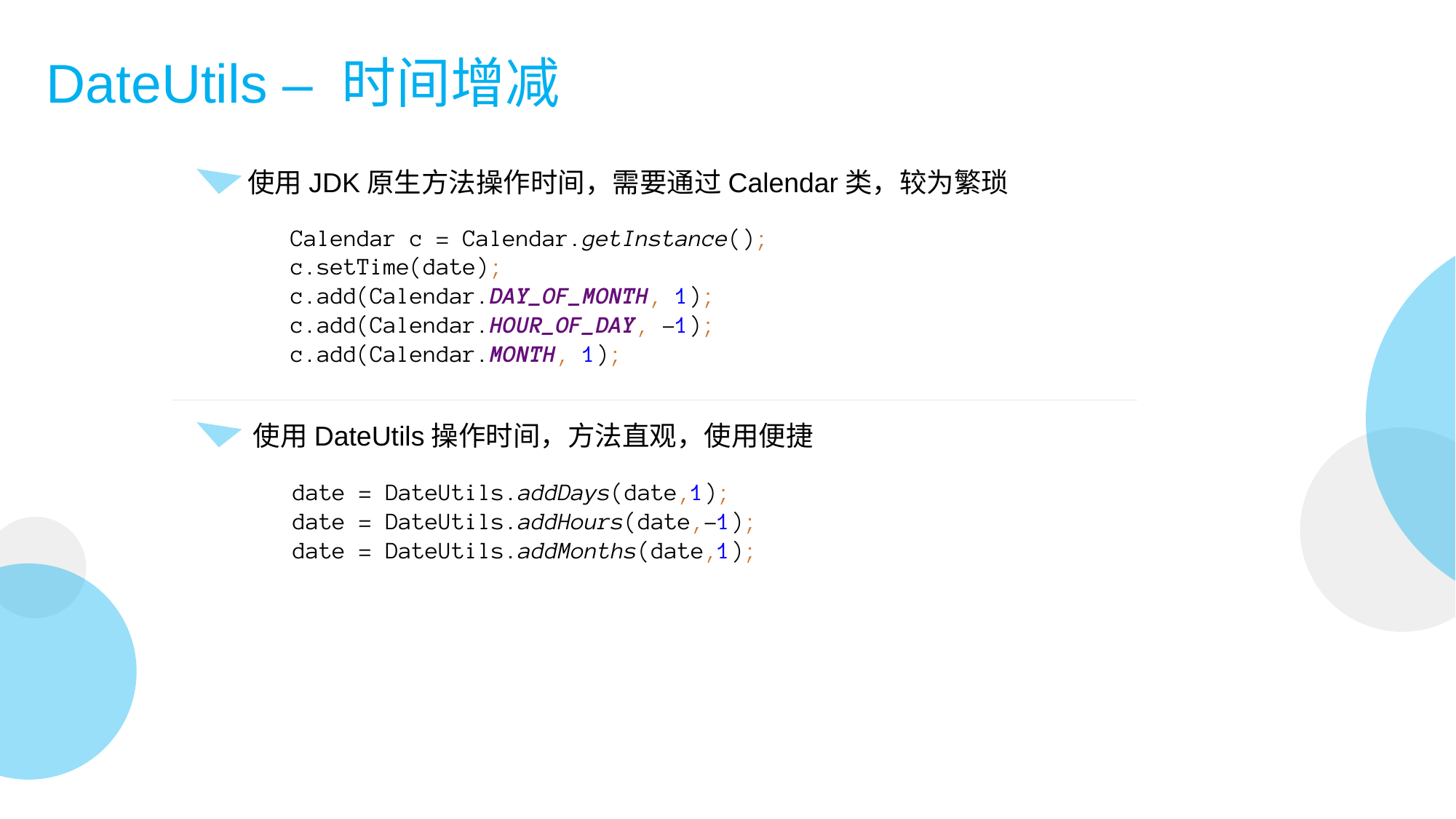

# DateUtils – 时间增减
使用JDK原生方法操作时间，需要通过Calendar类，较为繁琐

Calendar c = Calendar.getInstance();
c.setTime(date);
c.add(Calendar.DAY_OF_MONTH, 1);
c.add(Calendar.HOUR_OF_DAY, -1);
c.add(Calendar.MONTH, 1);

使用DateUtils操作时间，方法直观，使用便捷

date = DateUtils.addDays(date,1);
date = DateUtils.addHours(date,-1);
date = DateUtils.addMonths(date,1);